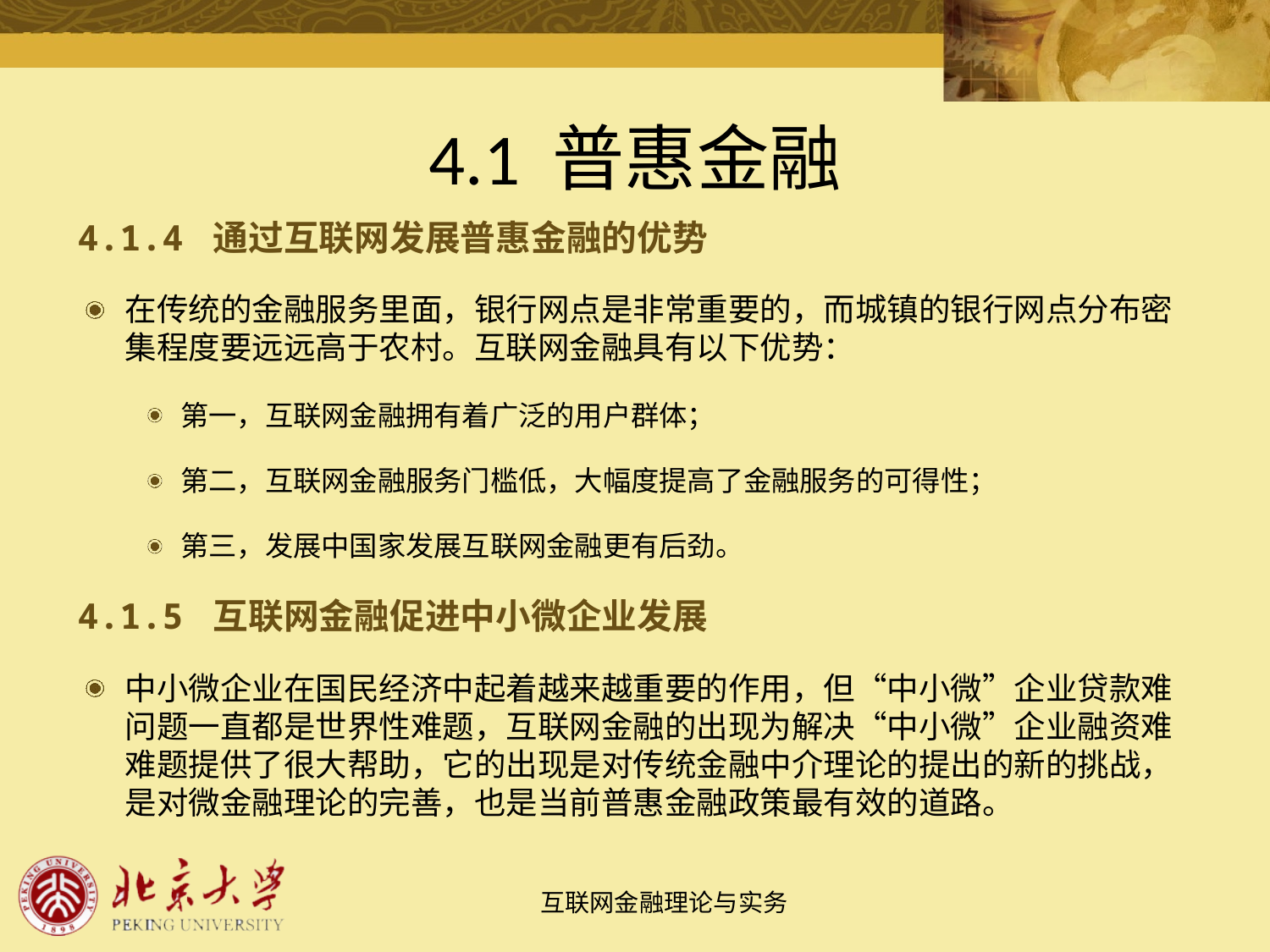

# 4.1 普惠金融
4.1.4 通过互联网发展普惠金融的优势
在传统的金融服务里面，银行网点是非常重要的，而城镇的银行网点分布密集程度要远远高于农村。互联网金融具有以下优势：
第一，互联网金融拥有着广泛的用户群体；
第二，互联网金融服务门槛低，大幅度提高了金融服务的可得性；
第三，发展中国家发展互联网金融更有后劲。
4.1.5 互联网金融促进中小微企业发展
中小微企业在国民经济中起着越来越重要的作用，但“中小微”企业贷款难问题一直都是世界性难题，互联网金融的出现为解决“中小微”企业融资难难题提供了很大帮助，它的出现是对传统金融中介理论的提出的新的挑战，是对微金融理论的完善，也是当前普惠金融政策最有效的道路。